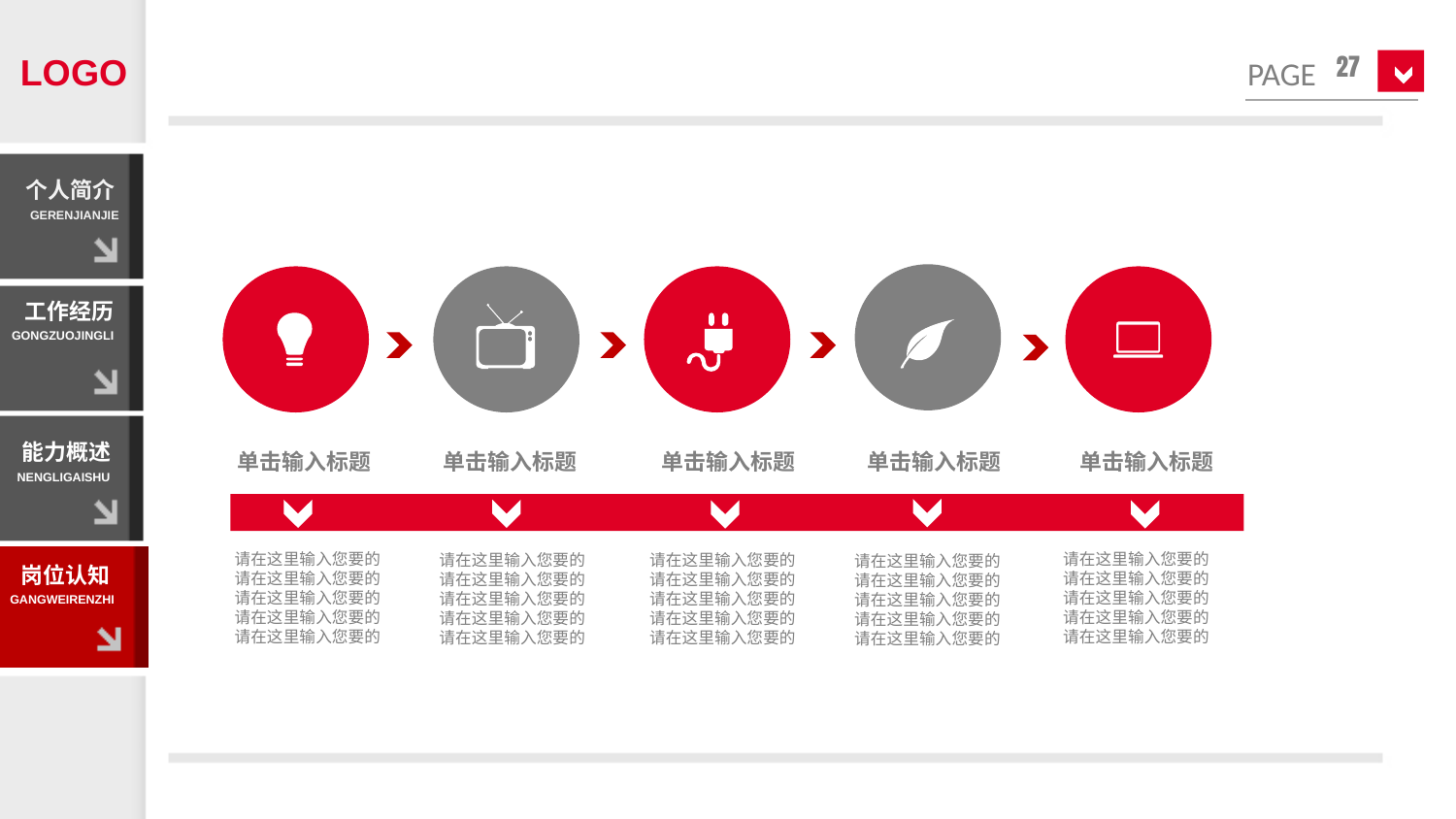

LOGO
27
个人简介
GERENJIANJIE

工作经历
GONGZUOJINGLI

能力概述
NENGLIGAISHU
单击输入标题
单击输入标题
单击输入标题
单击输入标题
单击输入标题

请在这里输入您要的
请在这里输入您要的
请在这里输入您要的
请在这里输入您要的
请在这里输入您要的

请在这里输入您要的
请在这里输入您要的
请在这里输入您要的
请在这里输入您要的
请在这里输入您要的

请在这里输入您要的
请在这里输入您要的
请在这里输入您要的
请在这里输入您要的
请在这里输入您要的

请在这里输入您要的
请在这里输入您要的
请在这里输入您要的
请在这里输入您要的
请在这里输入您要的

请在这里输入您要的
请在这里输入您要的
请在这里输入您要的
请在这里输入您要的
请在这里输入您要的

岗位认知
GANGWEIRENZHI